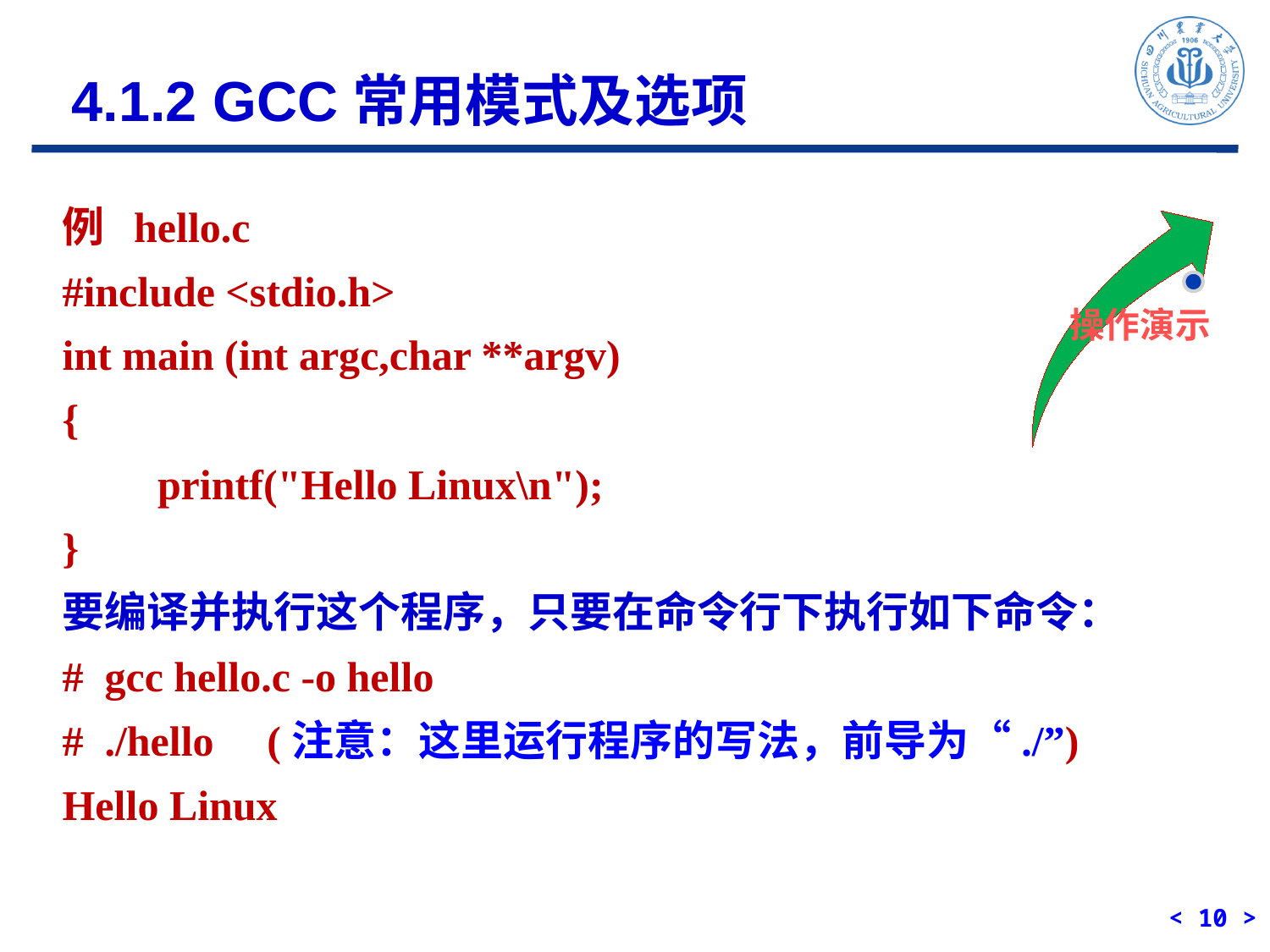

4.1.2 GCC常用模式及选项
例  hello.c
#include <stdio.h>
int main (int argc,char **argv)
{
         printf("Hello Linux\n");
}
要编译并执行这个程序，只要在命令行下执行如下命令：
#  gcc hello.c -o hello
#  ./hello     (注意：这里运行程序的写法，前导为“./”)
Hello Linux
操作演示